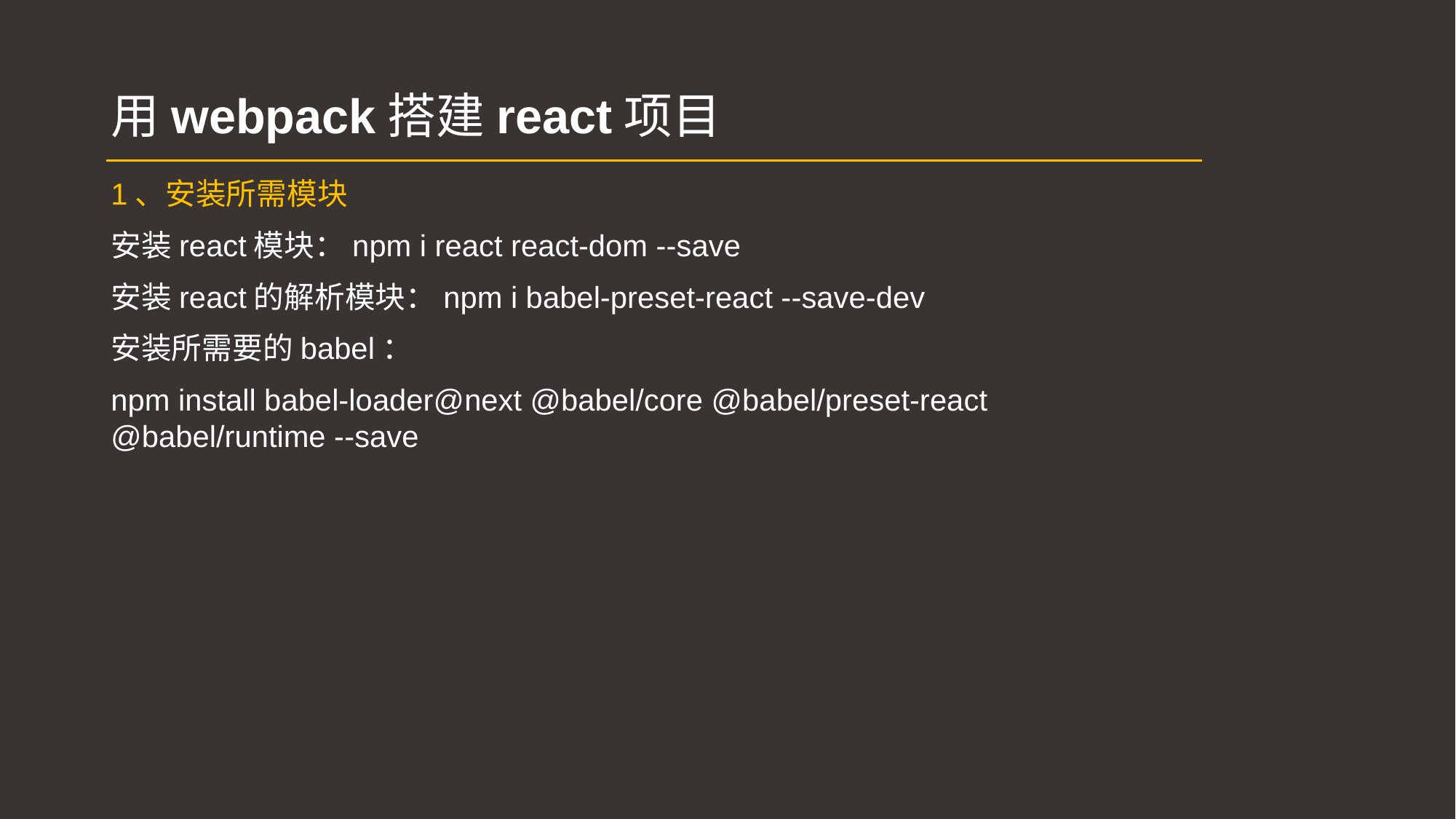

# 用webpack搭建react项目
1、安装所需模块
安装react模块：npm i react react-dom --save
安装react的解析模块：npm i babel-preset-react --save-dev
安装所需要的babel：
npm install babel-loader@next @babel/core @babel/preset-react @babel/runtime --save